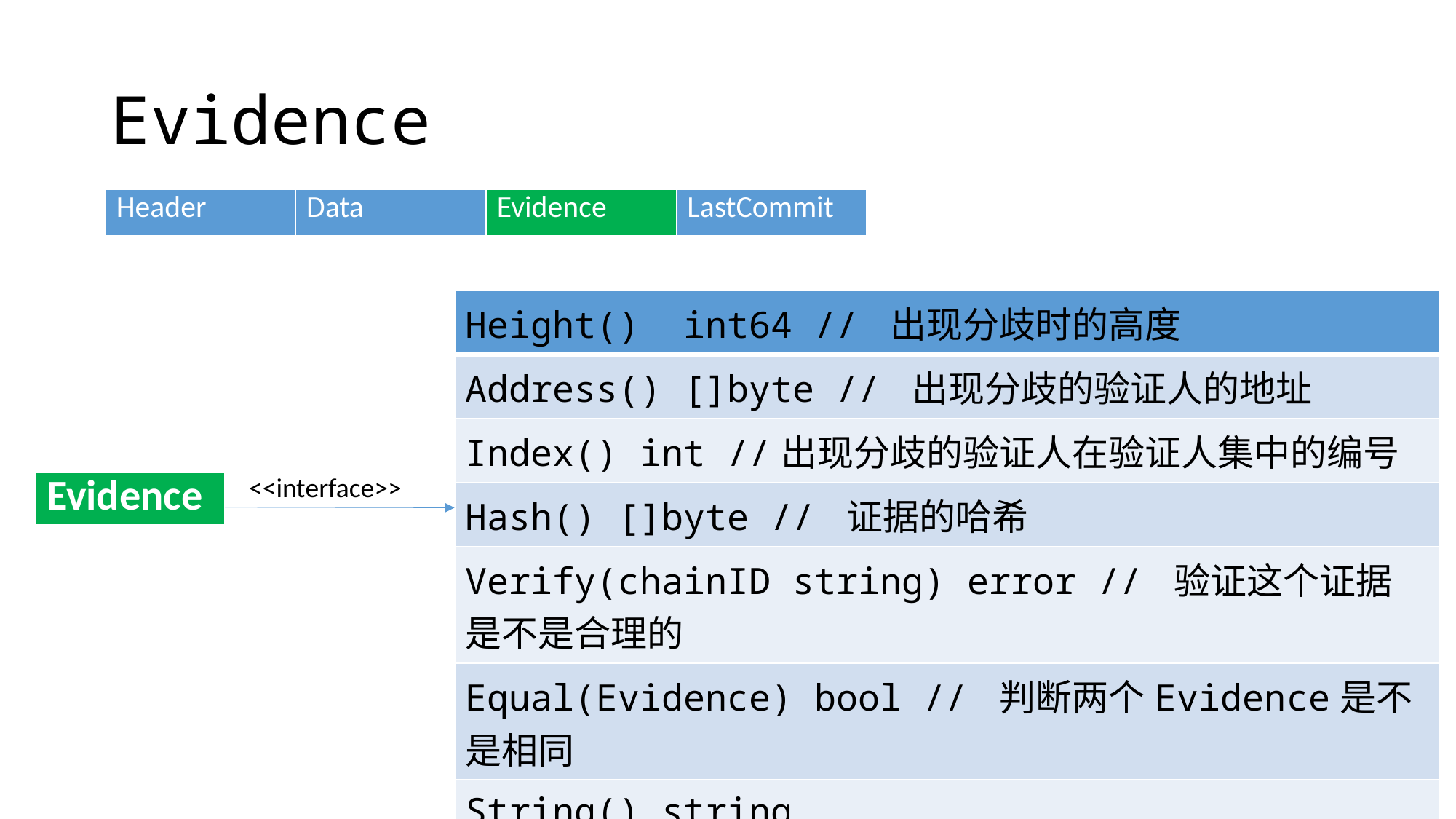

# Evidence
| Header | Data | Evidence | LastCommit |
| --- | --- | --- | --- |
| Height() int64 // 出现分歧时的高度 |
| --- |
| Address() []byte // 出现分歧的验证人的地址 |
| Index() int //出现分歧的验证人在验证人集中的编号 |
| Hash() []byte // 证据的哈希 |
| Verify(chainID string) error // 验证这个证据是不是合理的 |
| Equal(Evidence) bool // 判断两个Evidence是不是相同 |
| String() string |
<<interface>>
| Evidence |
| --- |